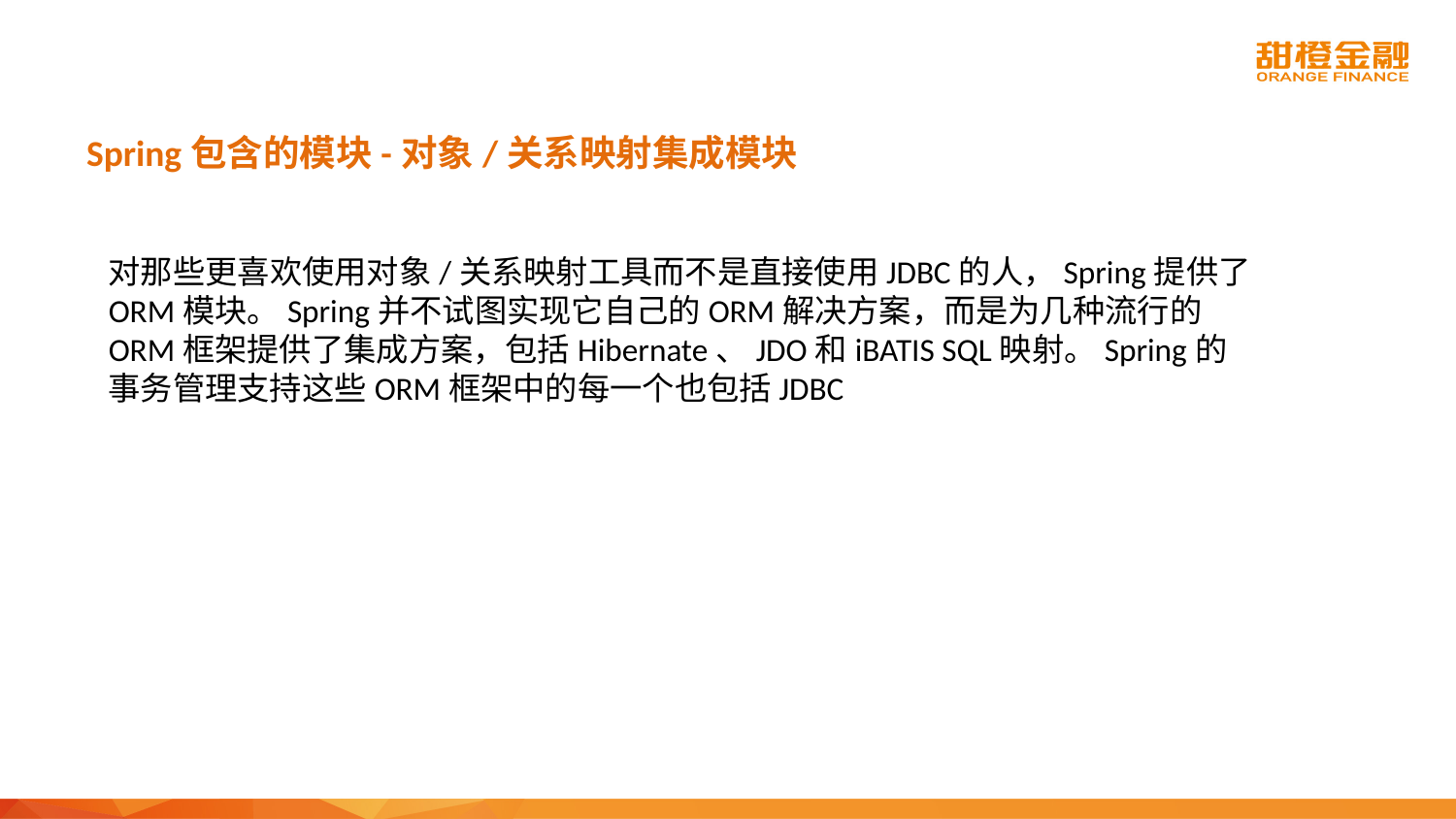

Spring包含的模块-对象/关系映射集成模块
	对那些更喜欢使用对象/关系映射工具而不是直接使用JDBC的人，Spring提供了ORM模块。Spring并不试图实现它自己的ORM解决方案，而是为几种流行的ORM框架提供了集成方案，包括Hibernate、JDO和iBATIS SQL映射。Spring的事务管理支持这些ORM框架中的每一个也包括JDBC